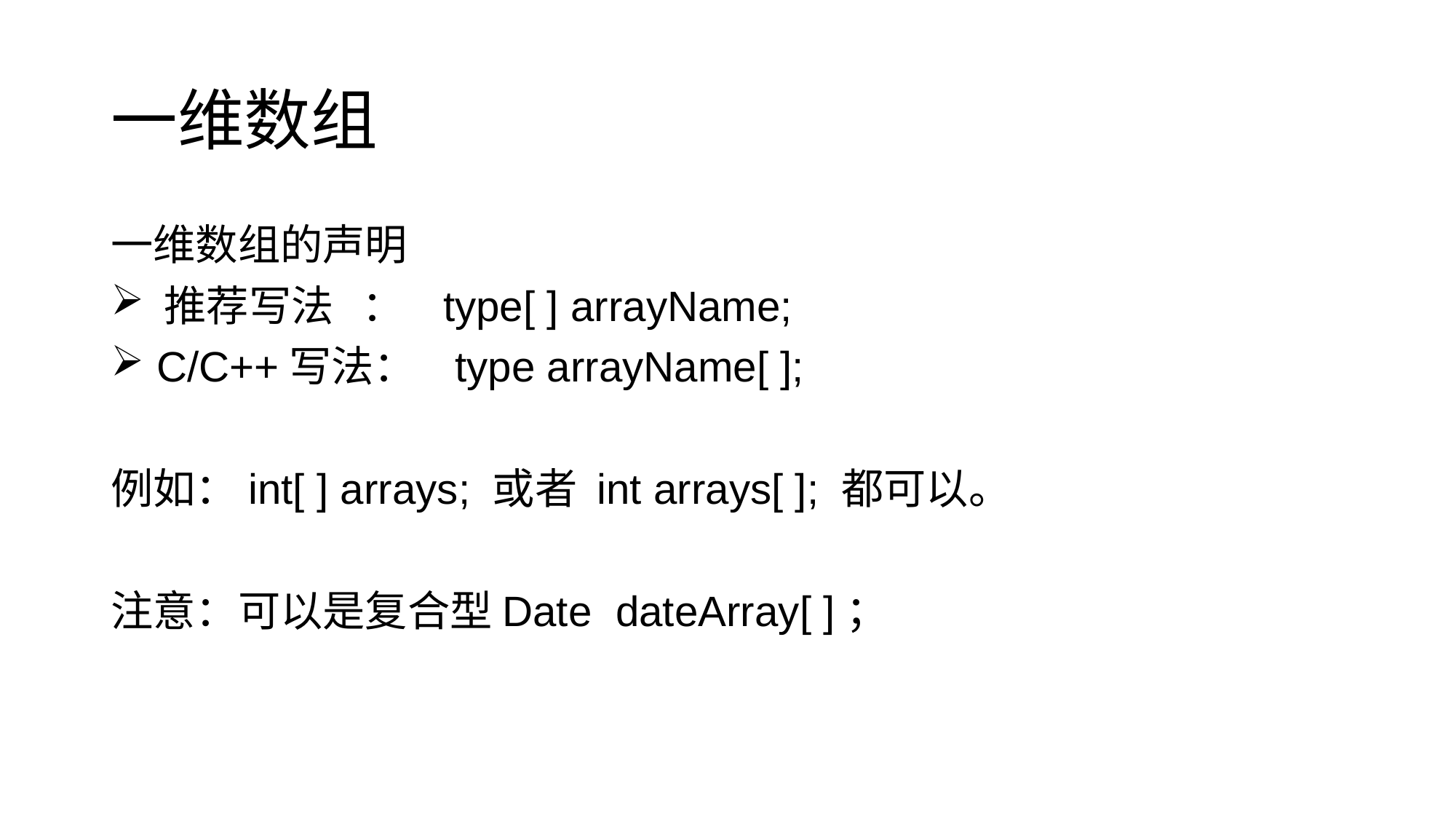

# 一维数组
一维数组的声明
 推荐写法   ：   type[ ] arrayName;
 C/C++写法：   type arrayName[ ];

例如：int[ ] arrays; 或者 int arrays[ ]; 都可以。

注意：可以是复合型Date  dateArray[ ]；